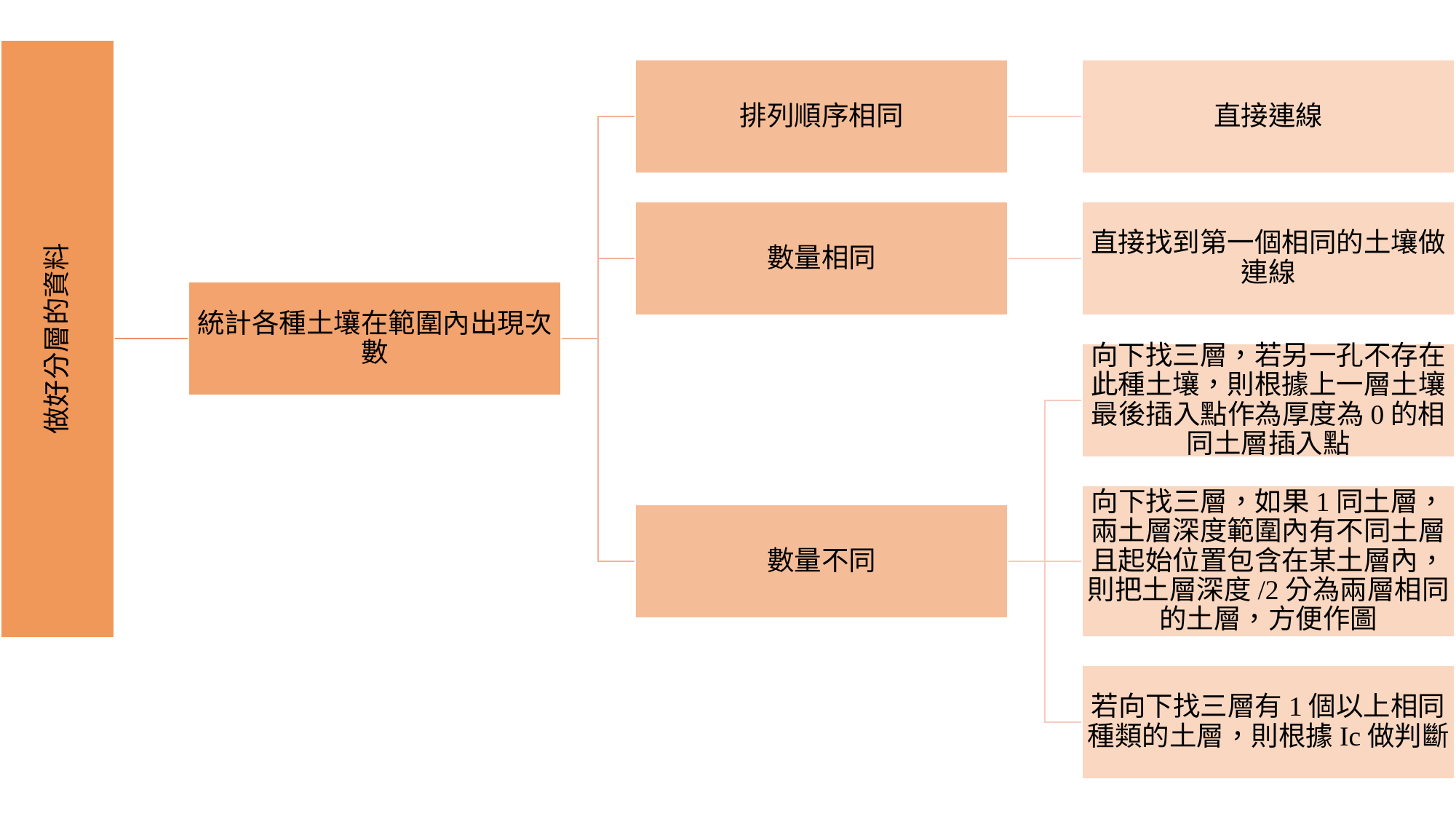

做好分層的資料
統計各種土壤在範圍內出現次數
排列順序相同
直接連線
數量相同
直接找到第一個相同的土壤做連線
數量不同
向下找三層，若另一孔不存在此種土壤，則根據上一層土壤最後插入點作為厚度為0的相同土層插入點
向下找三層，如果1同土層，兩土層深度範圍內有不同土層，且起始位置包含在某土層內，則把土層深度/2分為兩層相同的土層，方便作圖
若向下找三層有1個以上相同種類的土層，則根據Ic做判斷